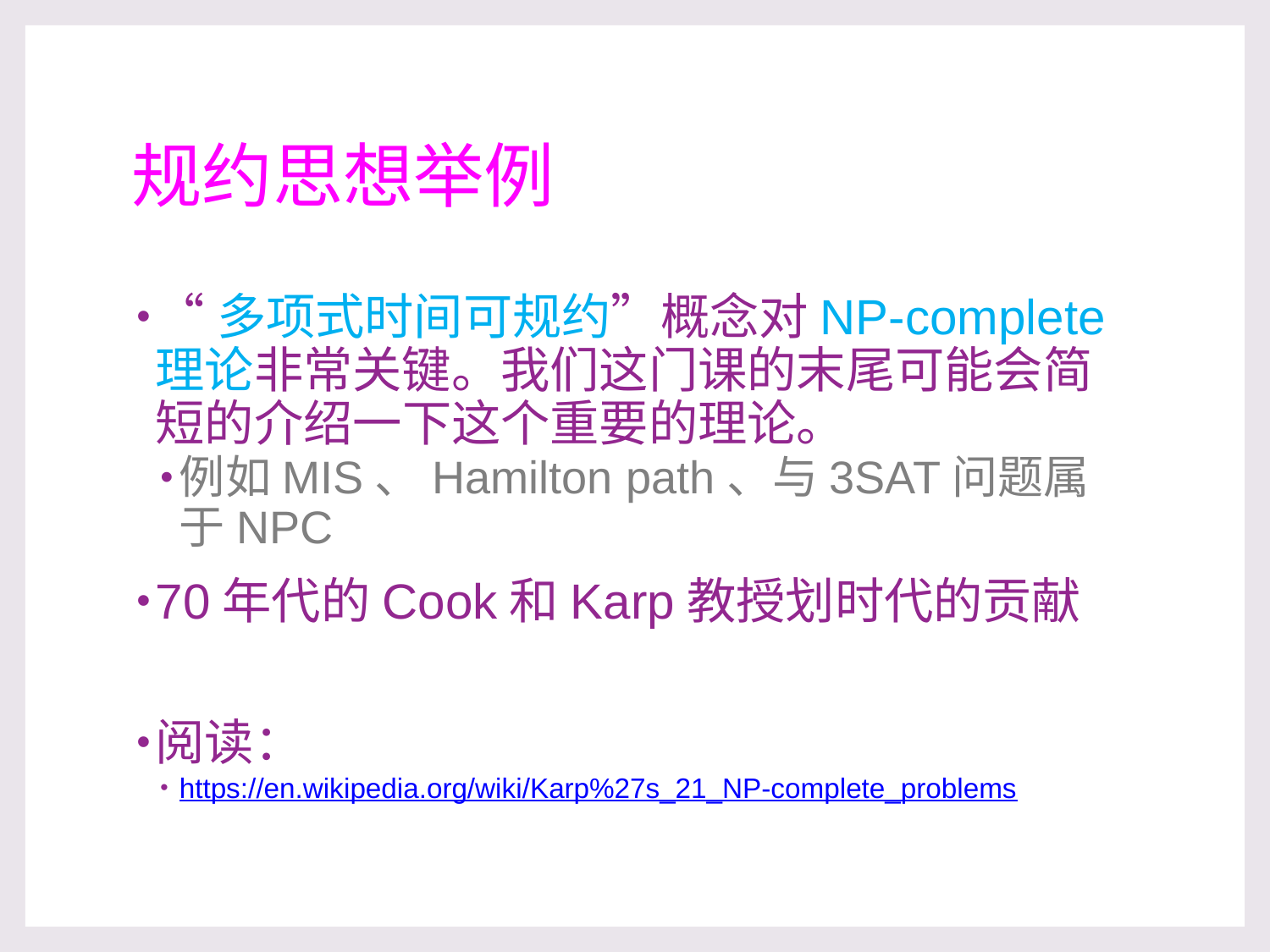

# 规约思想举例
“多项式时间可规约”概念对NP-complete理论非常关键。我们这门课的末尾可能会简短的介绍一下这个重要的理论。
例如MIS、Hamilton path、与3SAT问题属于NPC
70年代的Cook和Karp教授划时代的贡献

阅读：
https://en.wikipedia.org/wiki/Karp%27s_21_NP-complete_problems